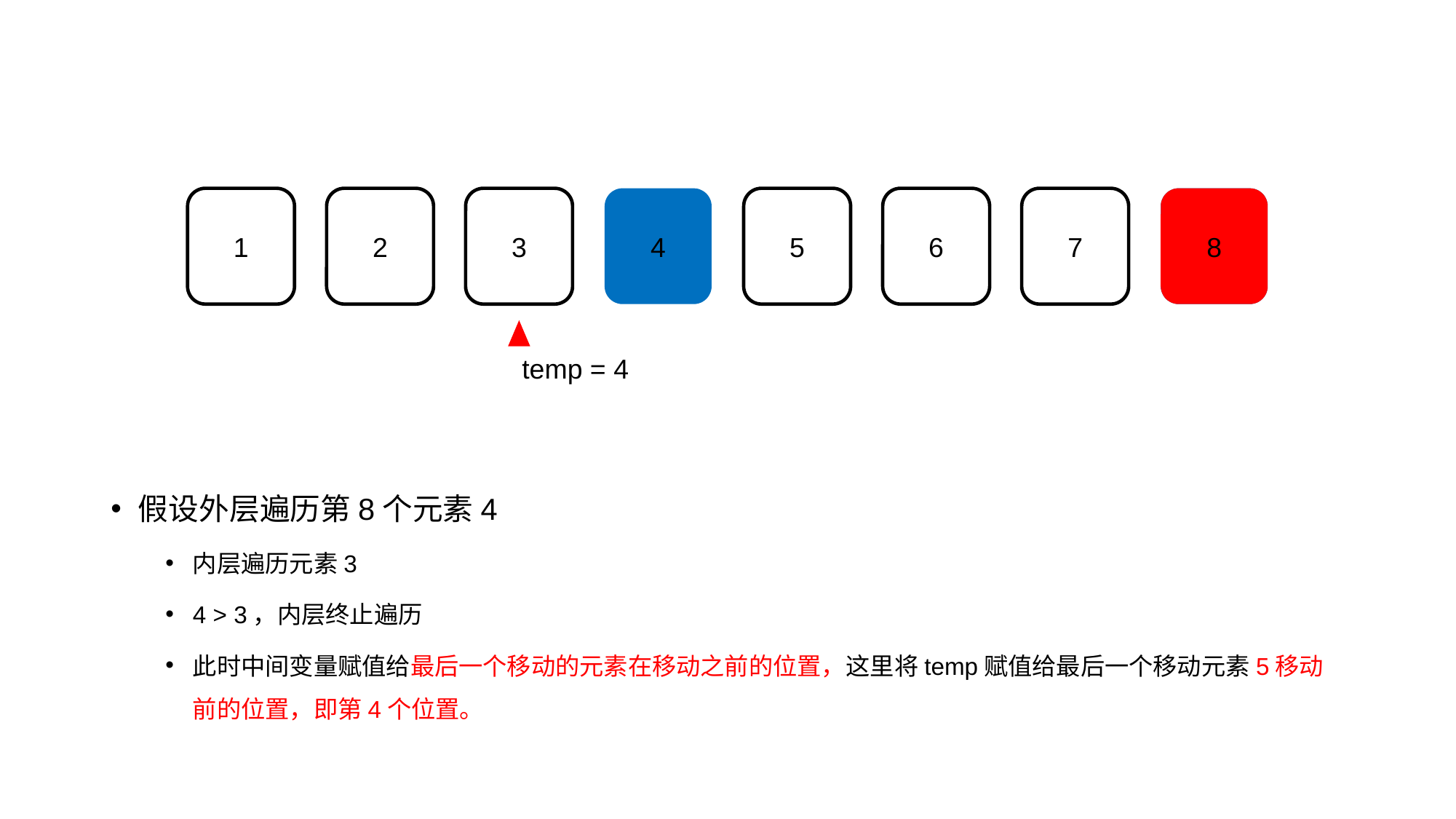

6
7
8
4
1
2
3
5
4

temp = 4
假设外层遍历第8个元素4
内层遍历元素3
4 > 3，内层终止遍历
此时中间变量赋值给最后一个移动的元素在移动之前的位置，这里将temp赋值给最后一个移动元素5移动前的位置，即第4个位置。